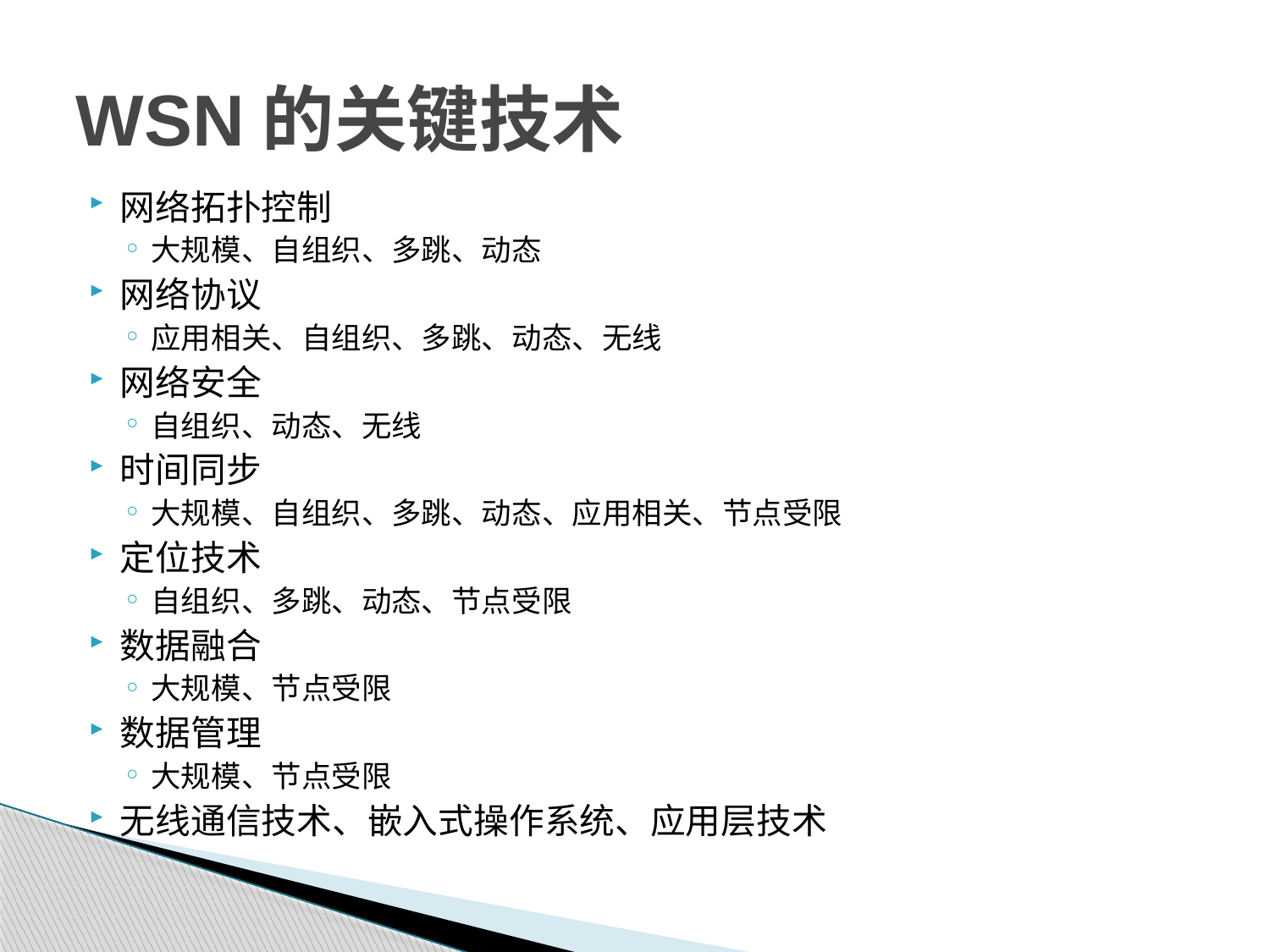

# WSN的关键技术
网络拓扑控制
大规模、自组织、多跳、动态
网络协议
应用相关、自组织、多跳、动态、无线
网络安全
自组织、动态、无线
时间同步
大规模、自组织、多跳、动态、应用相关、节点受限
定位技术
自组织、多跳、动态、节点受限
数据融合
大规模、节点受限
数据管理
大规模、节点受限
无线通信技术、嵌入式操作系统、应用层技术